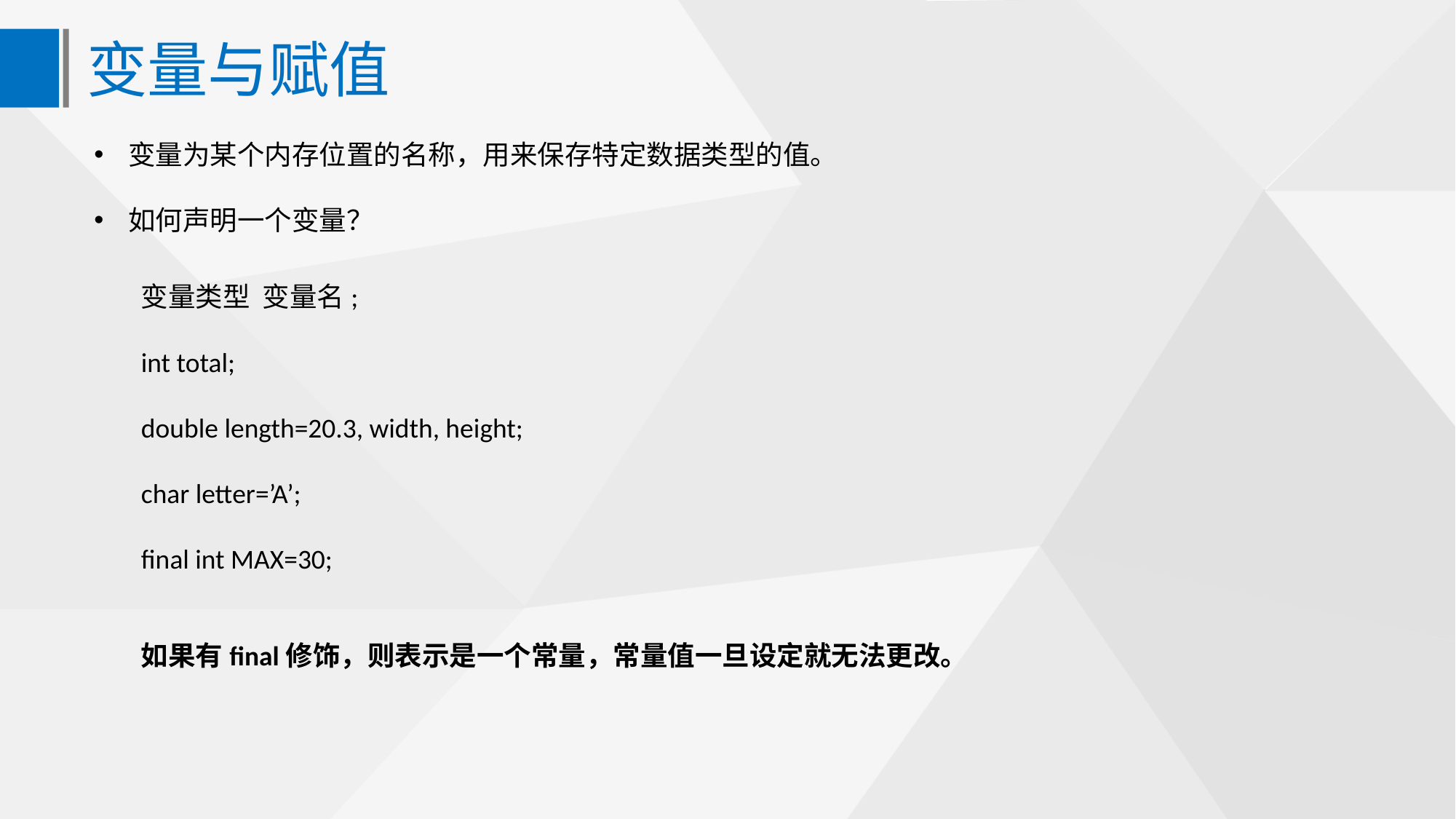

变量与赋值

变量为某个内存位置的名称，用来保存特定数据类型的值。

如何声明一个变量？
变量类型  变量名;

int total;

double length=20.3, width, height;

char letter=’A’;

final int MAX=30;
如果有final修饰，则表示是一个常量，常量值一旦设定就无法更改。